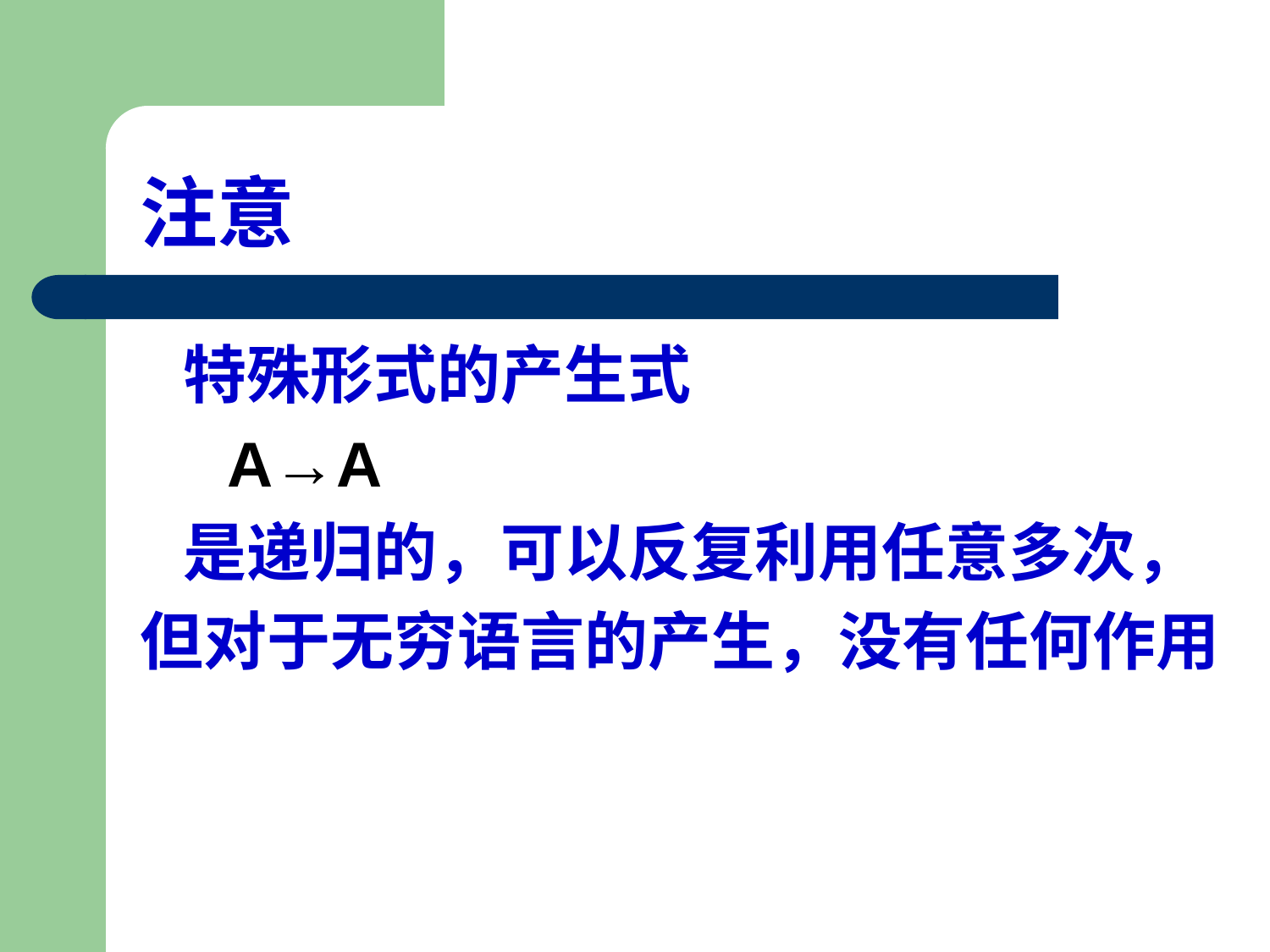

# 注意
  特殊形式的产生式
     A→A
  是递归的，可以反复利用任意多次，
但对于无穷语言的产生，没有任何作用